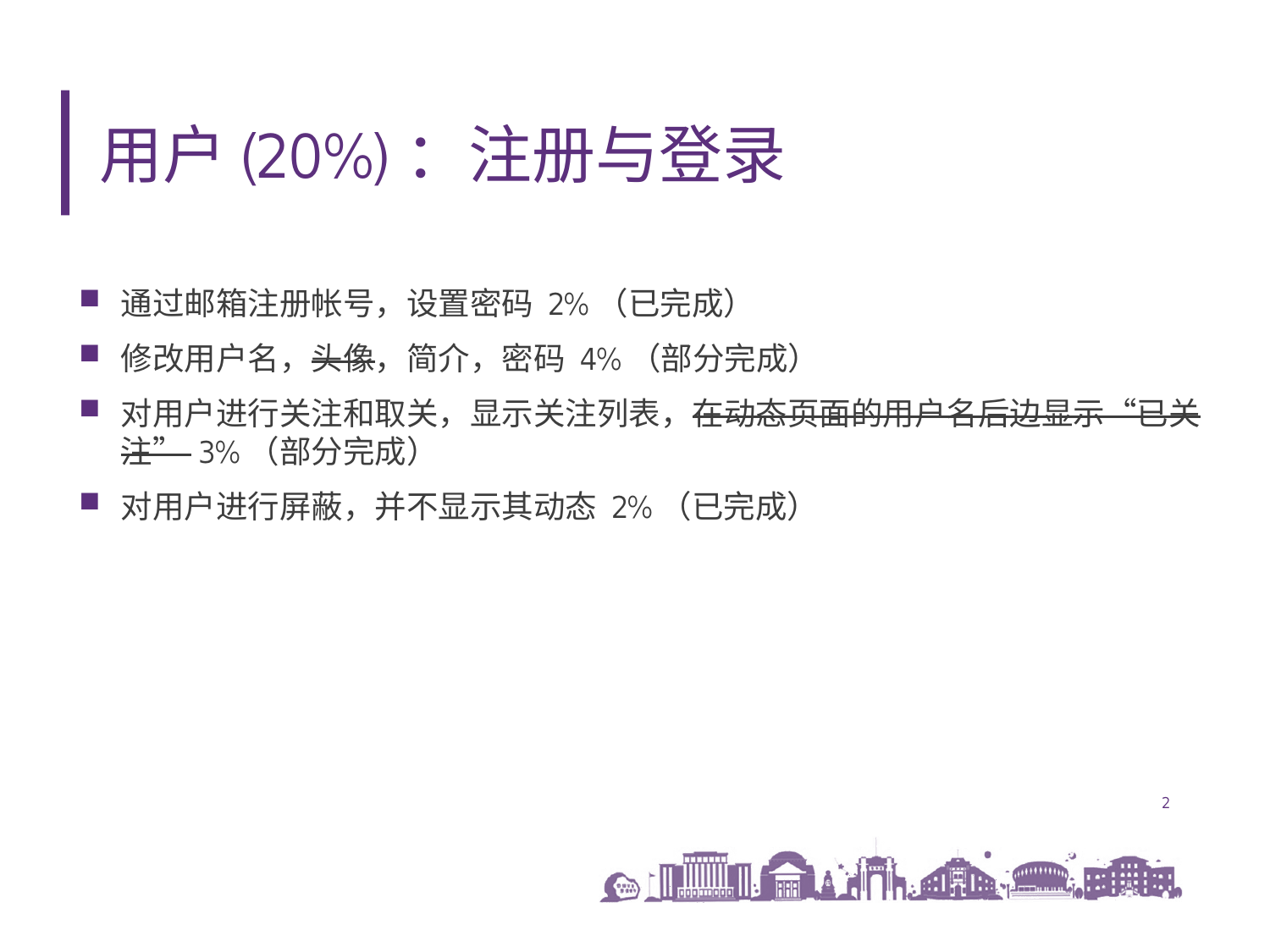

# 用户(20%)：注册与登录
通过邮箱注册帐号，设置密码 2%（已完成）
修改用户名，头像，简介，密码 4%（部分完成）
对用户进行关注和取关，显示关注列表，在动态页面的用户名后边显示“已关注” 3%（部分完成）
对用户进行屏蔽，并不显示其动态 2%（已完成）
2